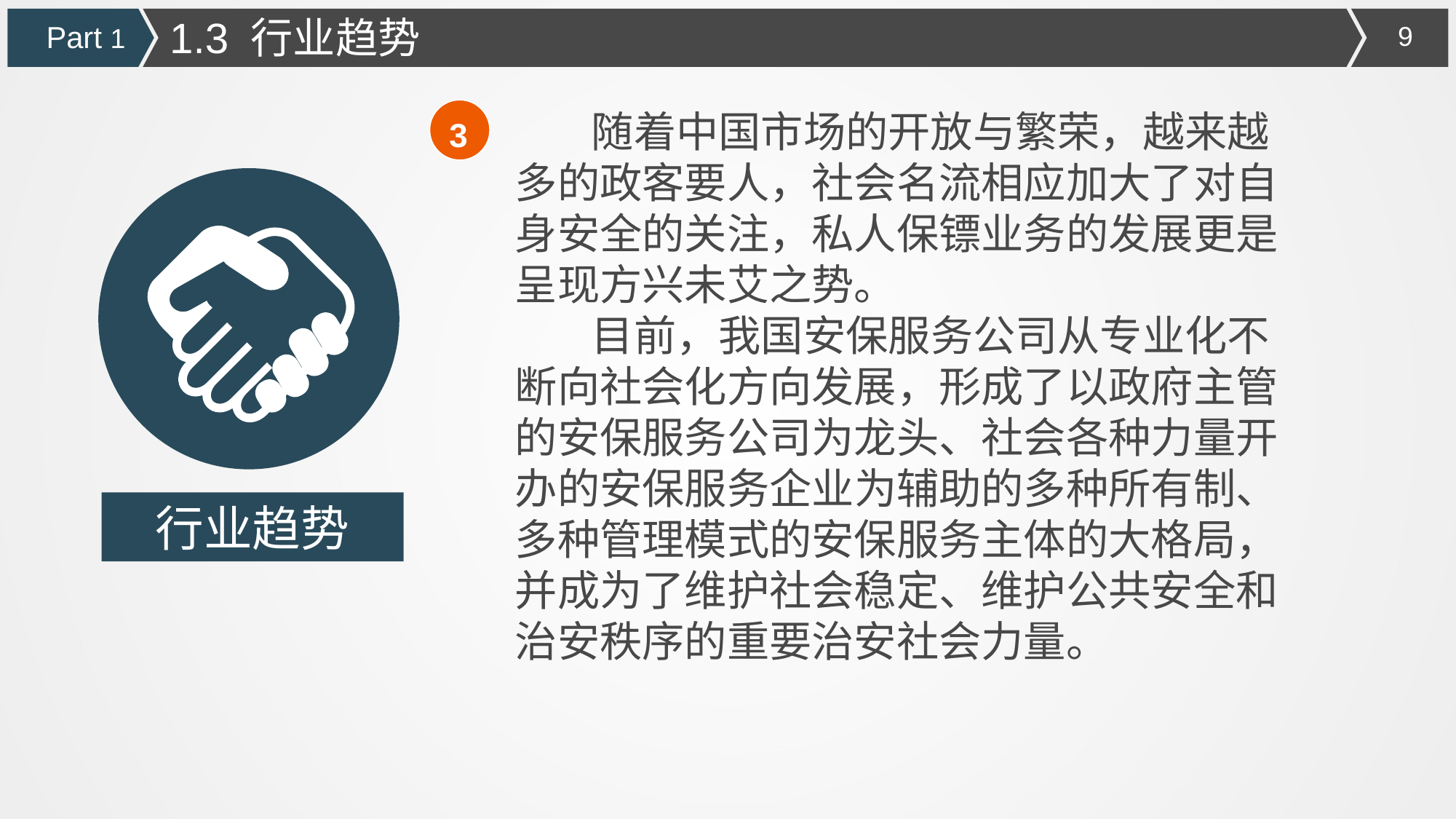

1.3 行业趋势
Part 1
3
       随着中国市场的开放与繁荣，越来越多的政客要人，社会名流相应加大了对自身安全的关注，私人保镖业务的发展更是呈现方兴未艾之势。
       目前，我国安保服务公司从专业化不断向社会化方向发展，形成了以政府主管的安保服务公司为龙头、社会各种力量开办的安保服务企业为辅助的多种所有制、多种管理模式的安保服务主体的大格局，并成为了维护社会稳定、维护公共安全和治安秩序的重要治安社会力量。

行业趋势